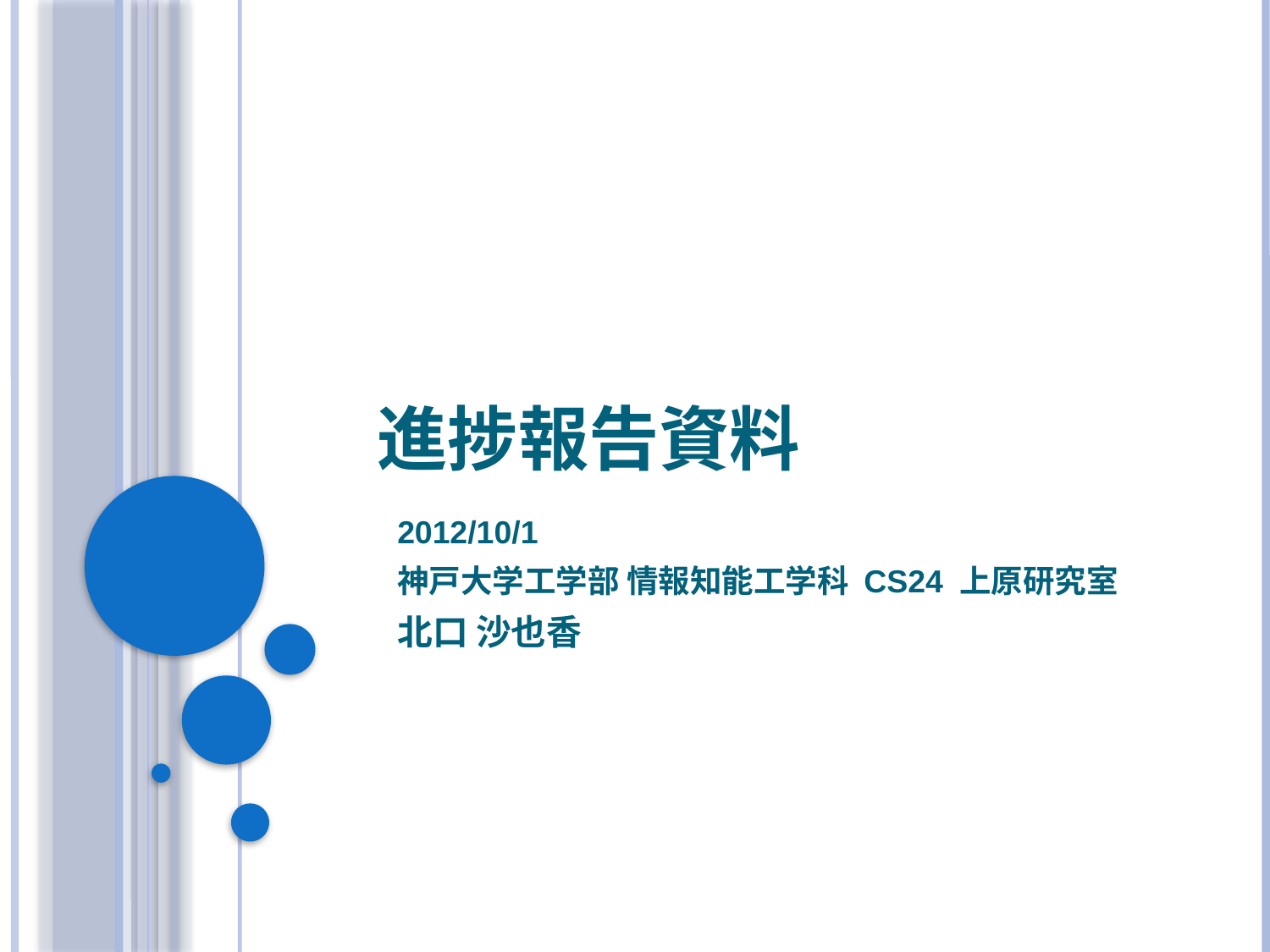

# 進捗報告資料
2012/10/1
神戸大学工学部 情報知能工学科 CS24 上原研究室
北口 沙也香